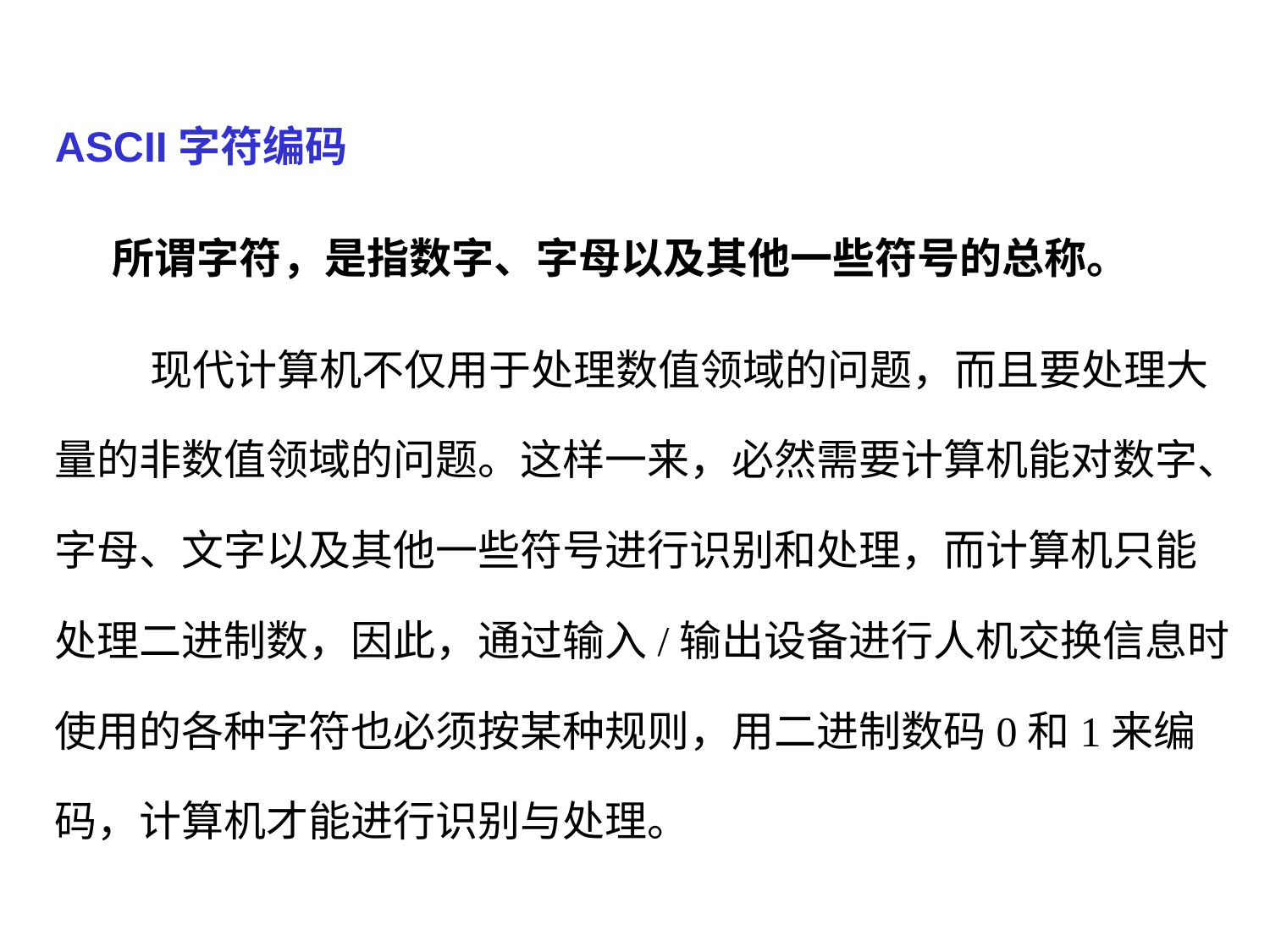

ASCII字符编码
     所谓字符，是指数字、字母以及其他一些符号的总称。
         现代计算机不仅用于处理数值领域的问题，而且要处理大量的非数值领域的问题。这样一来，必然需要计算机能对数字、字母、文字以及其他一些符号进行识别和处理，而计算机只能处理二进制数，因此，通过输入/输出设备进行人机交换信息时使用的各种字符也必须按某种规则，用二进制数码0和1来编码，计算机才能进行识别与处理。